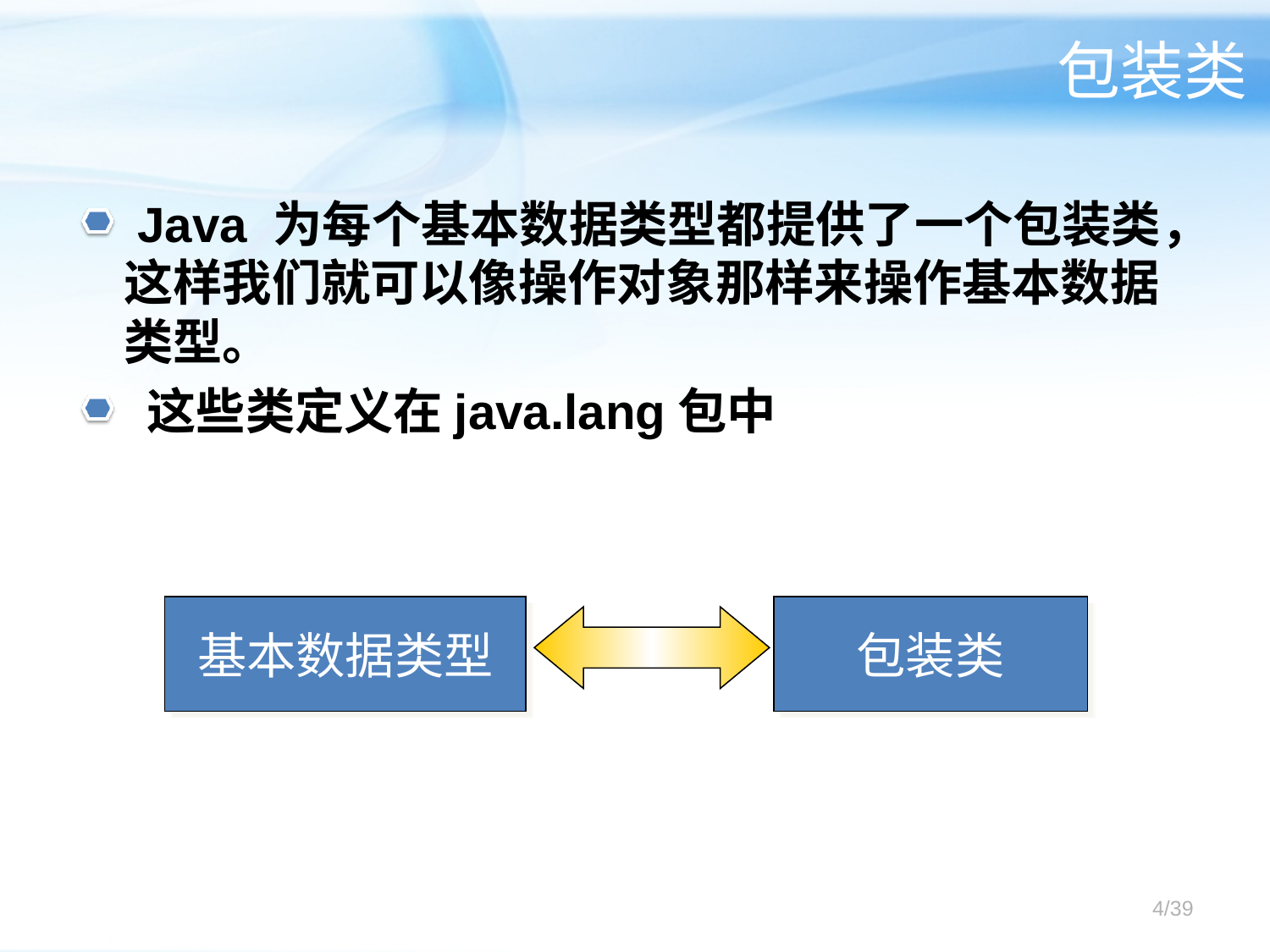

# 包装类
 Java 为每个基本数据类型都提供了一个包装类，这样我们就可以像操作对象那样来操作基本数据类型。
 这些类定义在java.lang包中

基本数据类型
包装类

4/39